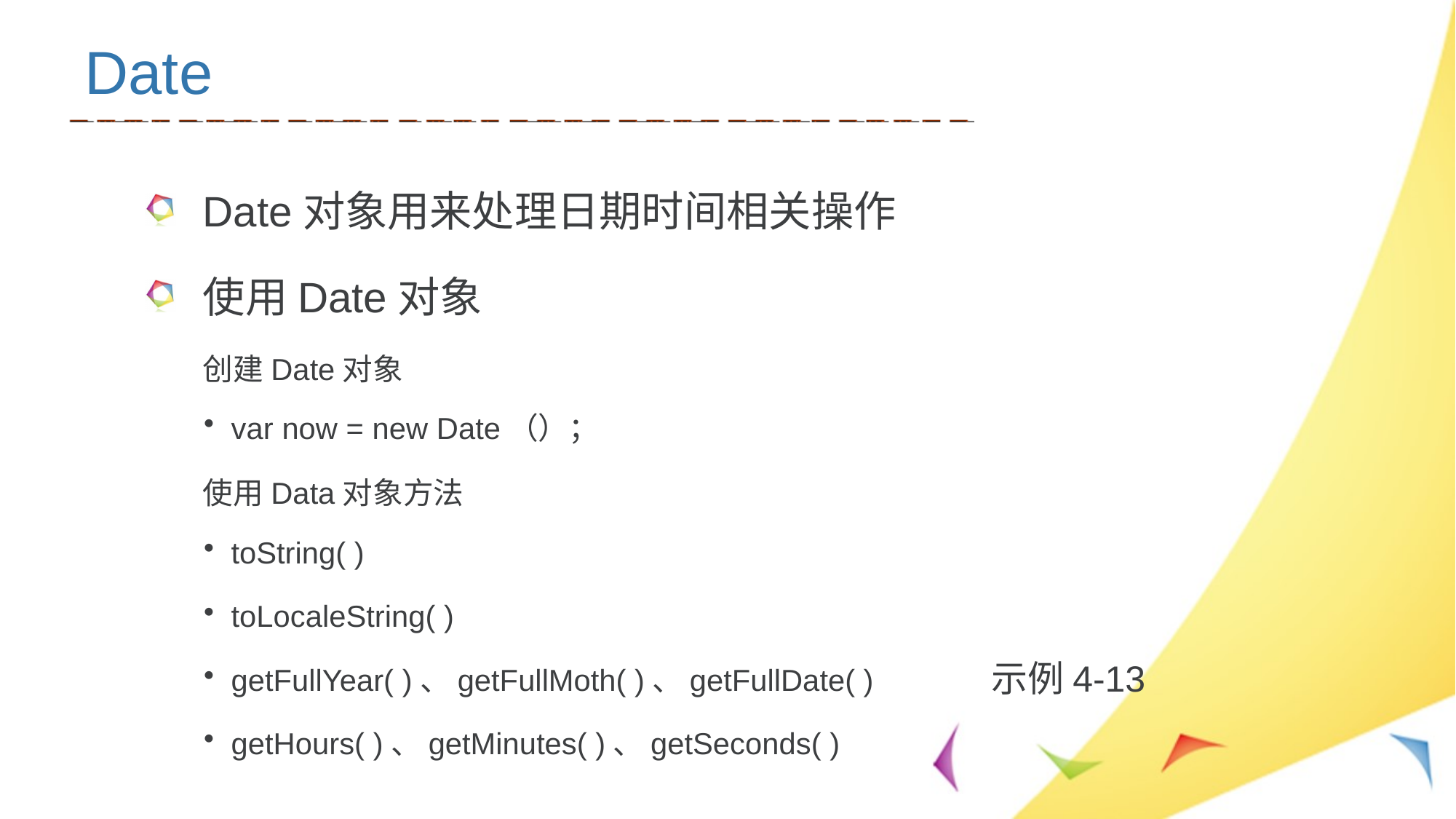

Date
Date对象用来处理日期时间相关操作
使用Date对象
创建Date对象
var now = new Date（）；
使用Data对象方法
toString( )
toLocaleString( )
getFullYear( )、getFullMoth( )、getFullDate( )
getHours( )、getMinutes( )、getSeconds( )
示例4-13